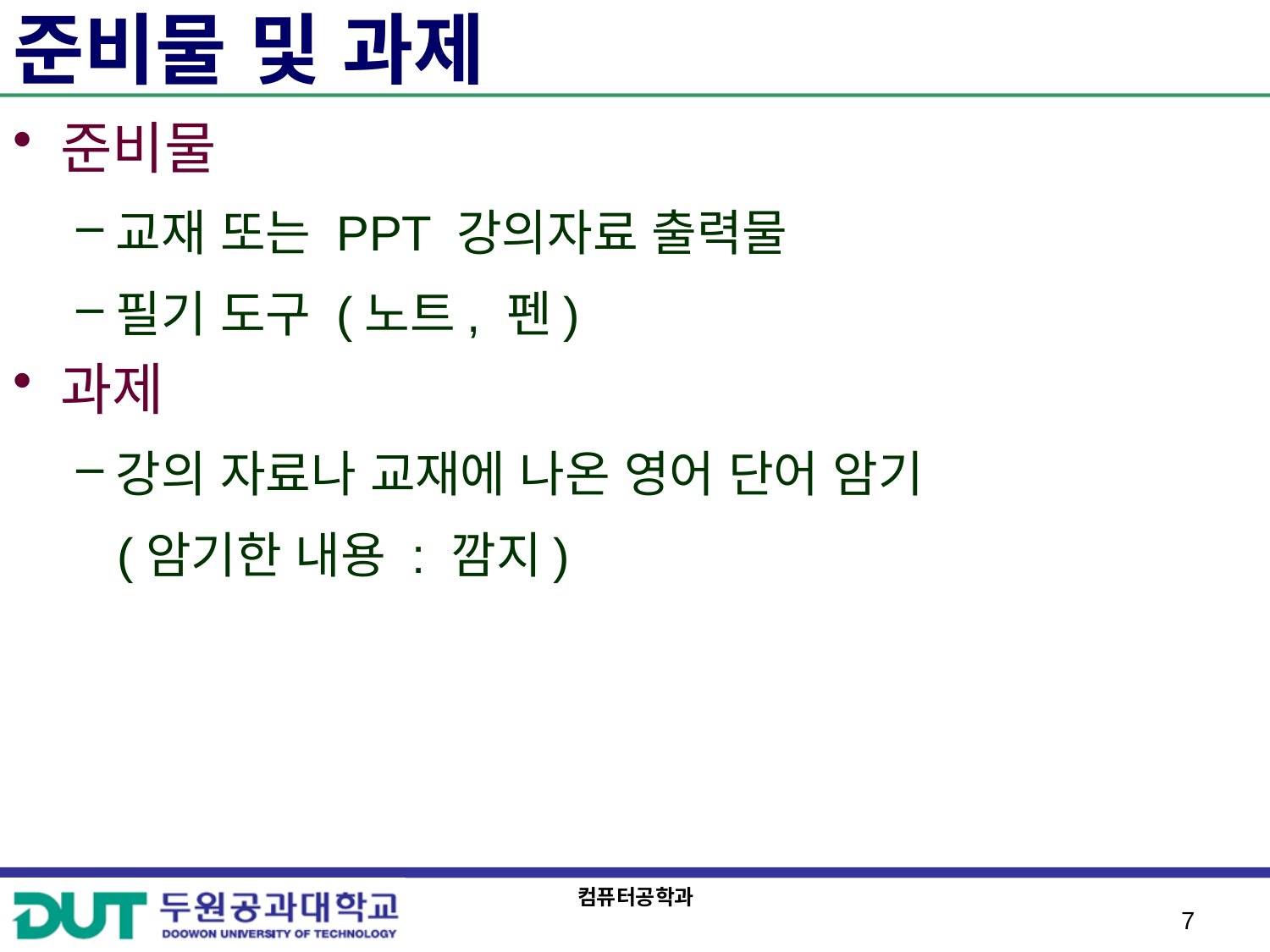

# 준비물 및 과제
준비물
교재 또는 PPT 강의자료 출력물
필기 도구 (노트, 펜)
과제
강의 자료나 교재에 나온 영어 단어 암기
   (암기한 내용 : 깜지)